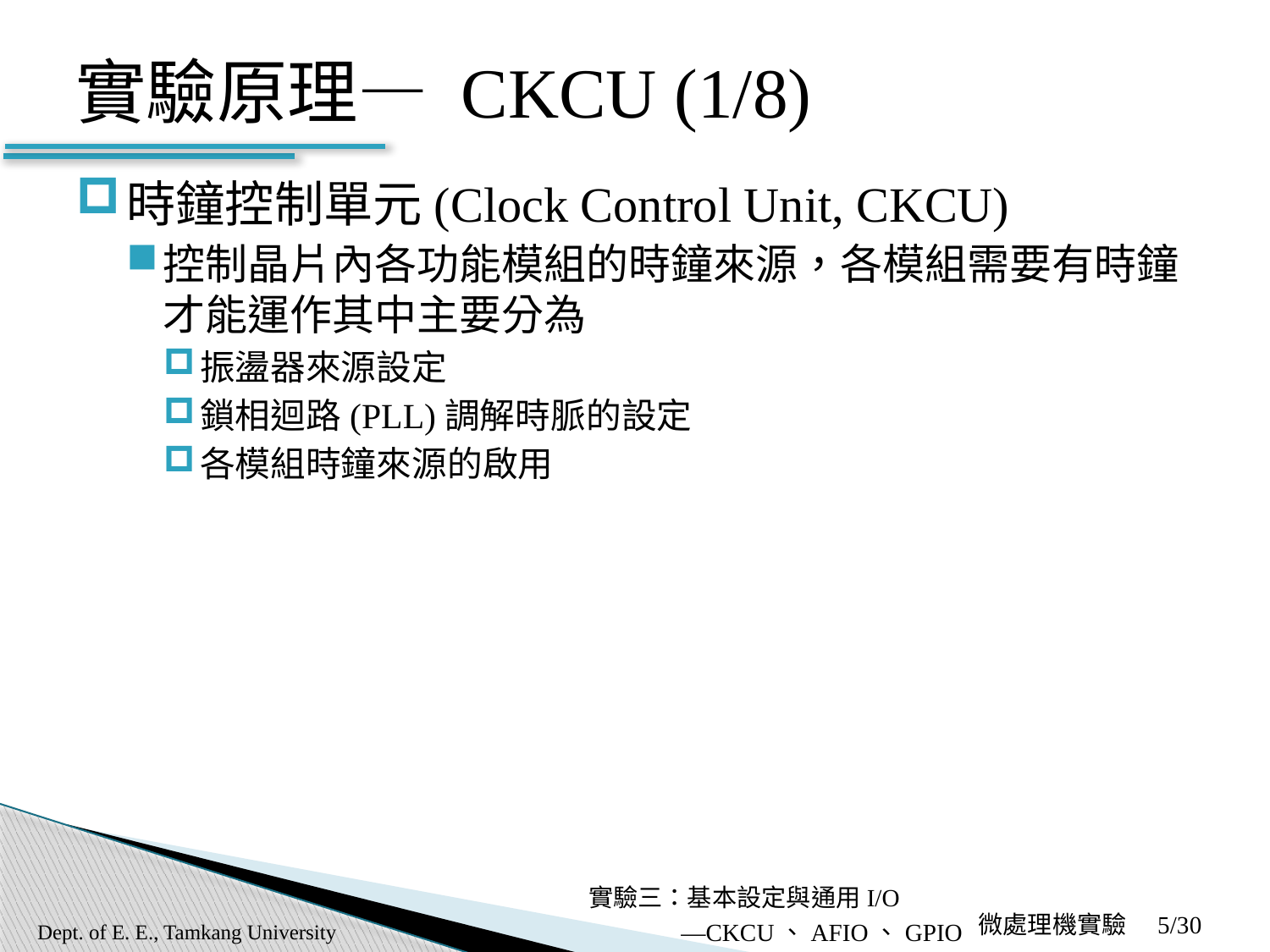

# 實驗原理— CKCU (1/8)
時鐘控制單元(Clock Control Unit, CKCU)
控制晶片內各功能模組的時鐘來源，各模組需要有時鐘才能運作其中主要分為
振盪器來源設定
鎖相迴路(PLL)調解時脈的設定
各模組時鐘來源的啟用